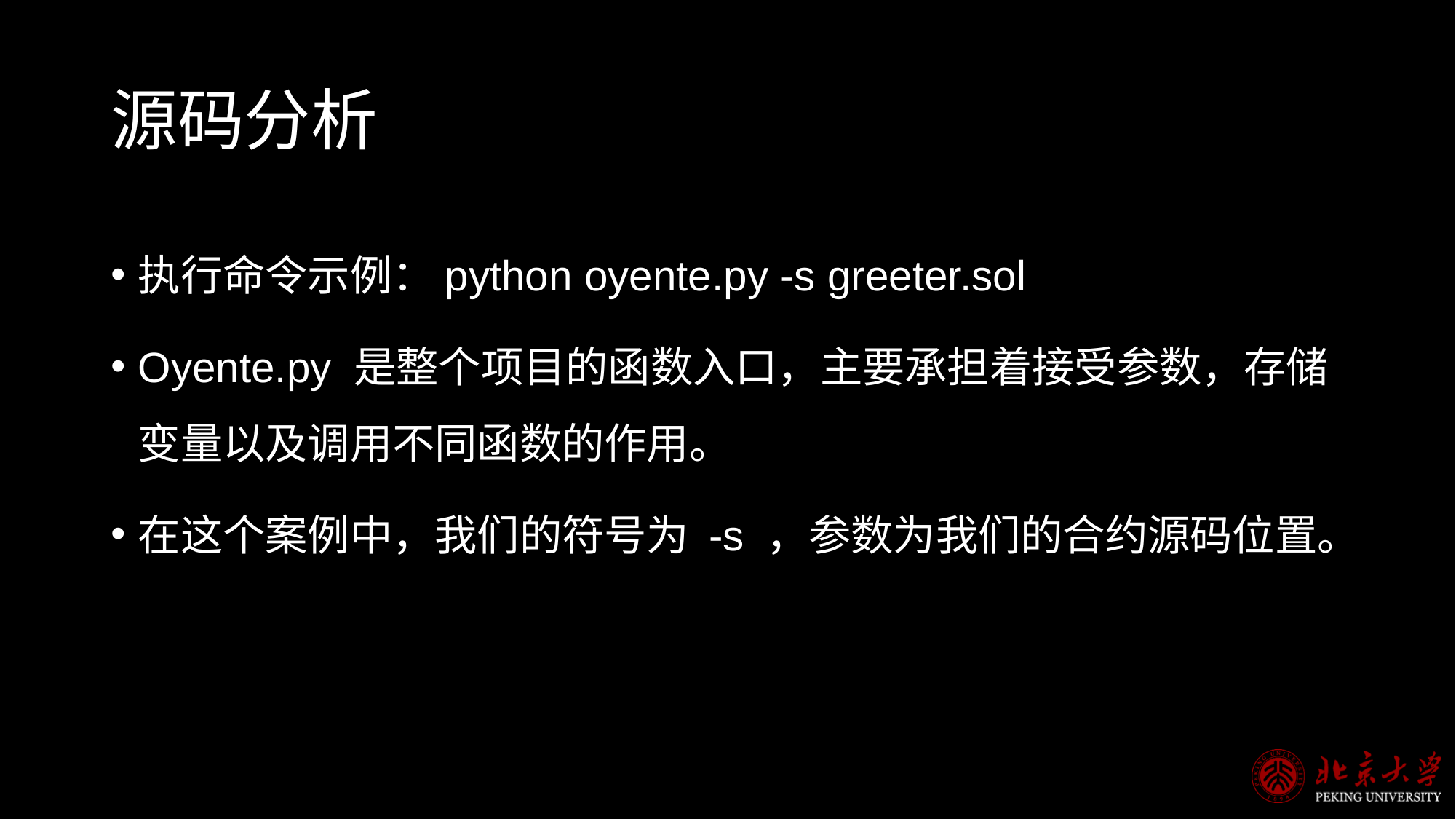

# 源码分析
执行命令示例：python oyente.py -s greeter.sol
Oyente.py 是整个项目的函数入口，主要承担着接受参数，存储变量以及调用不同函数的作用。
在这个案例中，我们的符号为 -s ，参数为我们的合约源码位置。